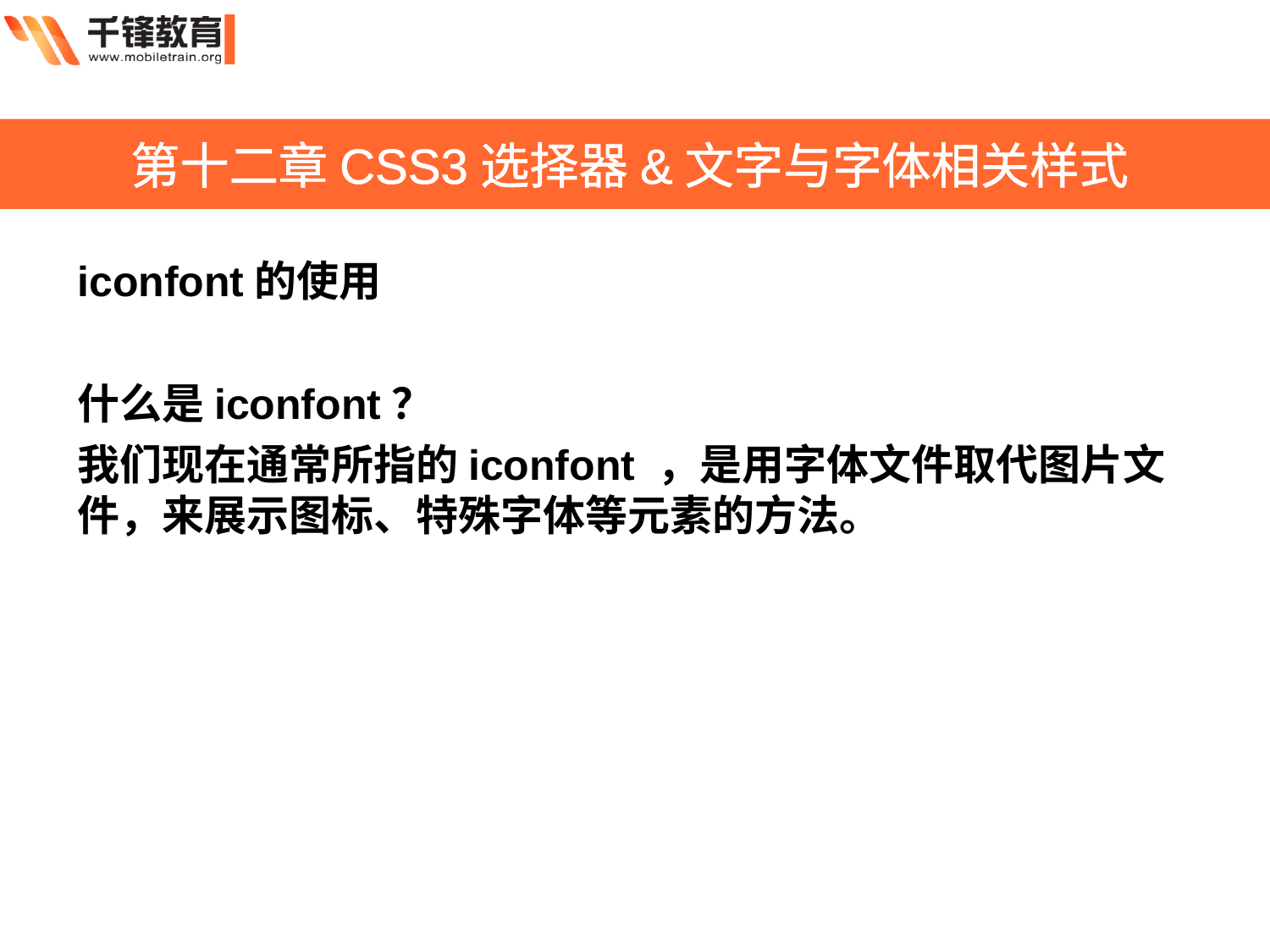

第十二章CSS3选择器&文字与字体相关样式
iconfont的使用

什么是iconfont？
我们现在通常所指的iconfont ，是用字体文件取代图片文件，来展示图标、特殊字体等元素的方法。